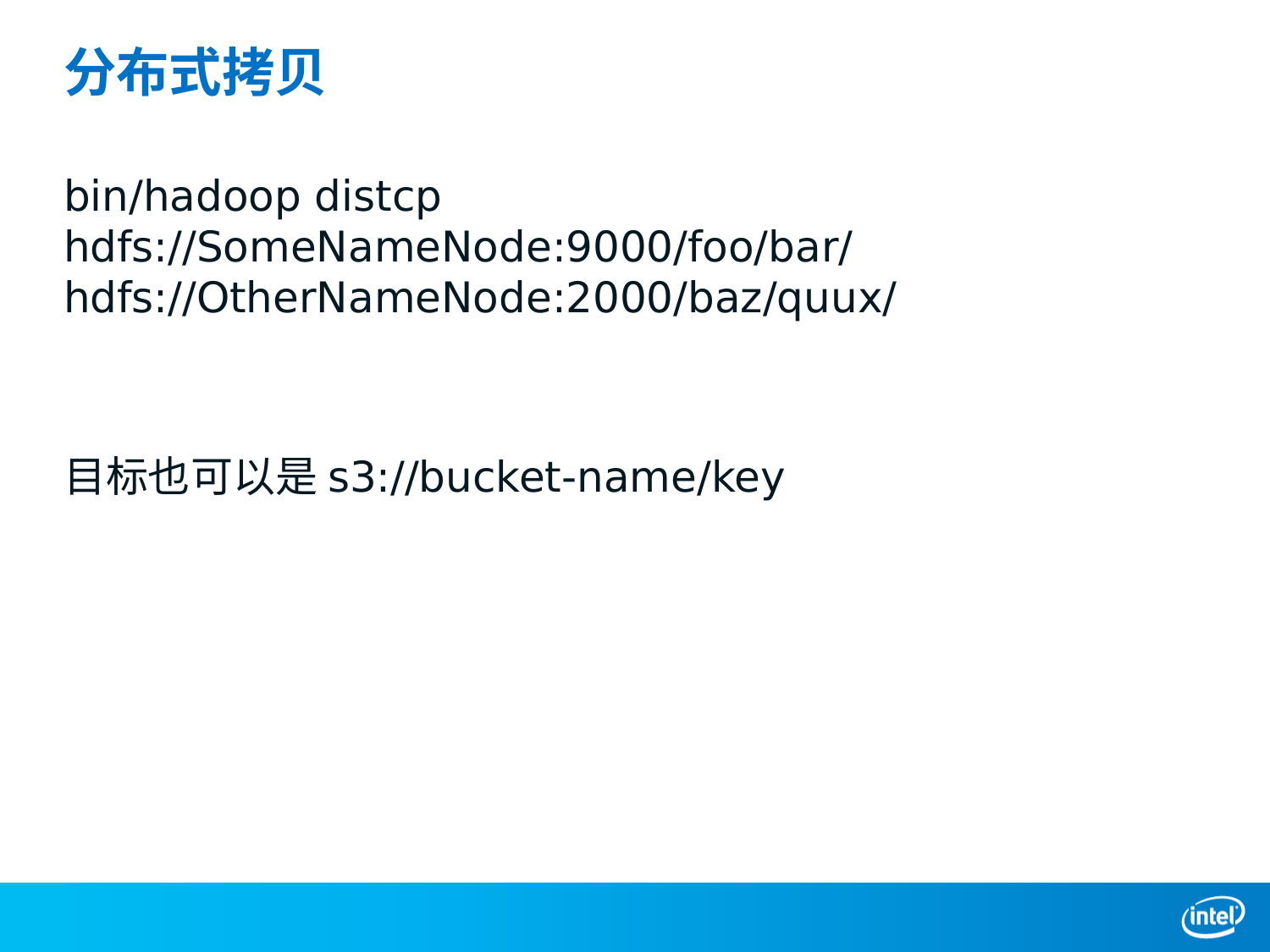

# 分布式拷贝
bin/hadoop distcp hdfs://SomeNameNode:9000/foo/bar/ hdfs://OtherNameNode:2000/baz/quux/

目标也可以是s3://bucket-name/key